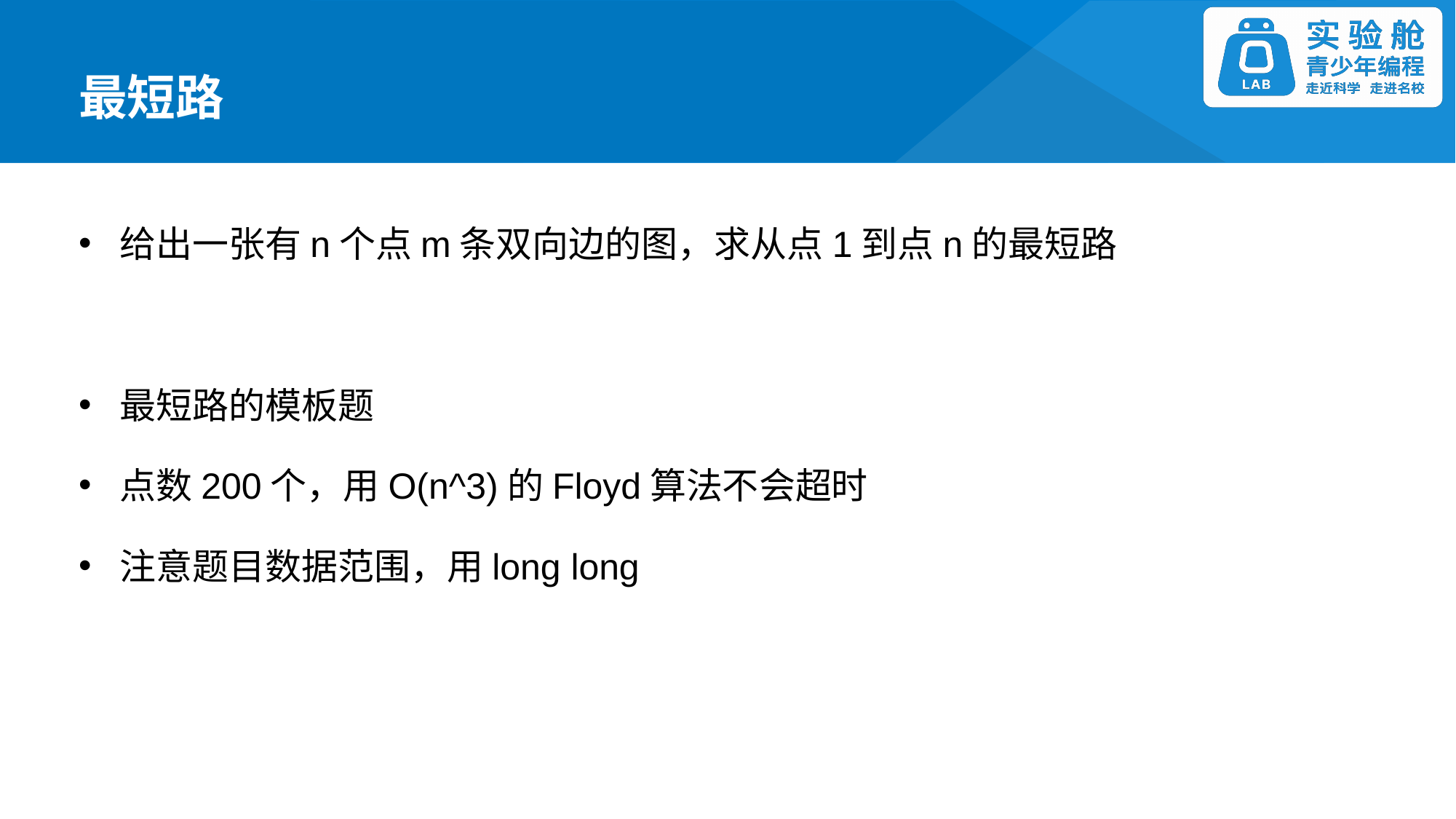

最短路
给出一张有n个点m条双向边的图，求从点1到点n的最短路

最短路的模板题
点数200个，用O(n^3)的Floyd算法不会超时
注意题目数据范围，用long long